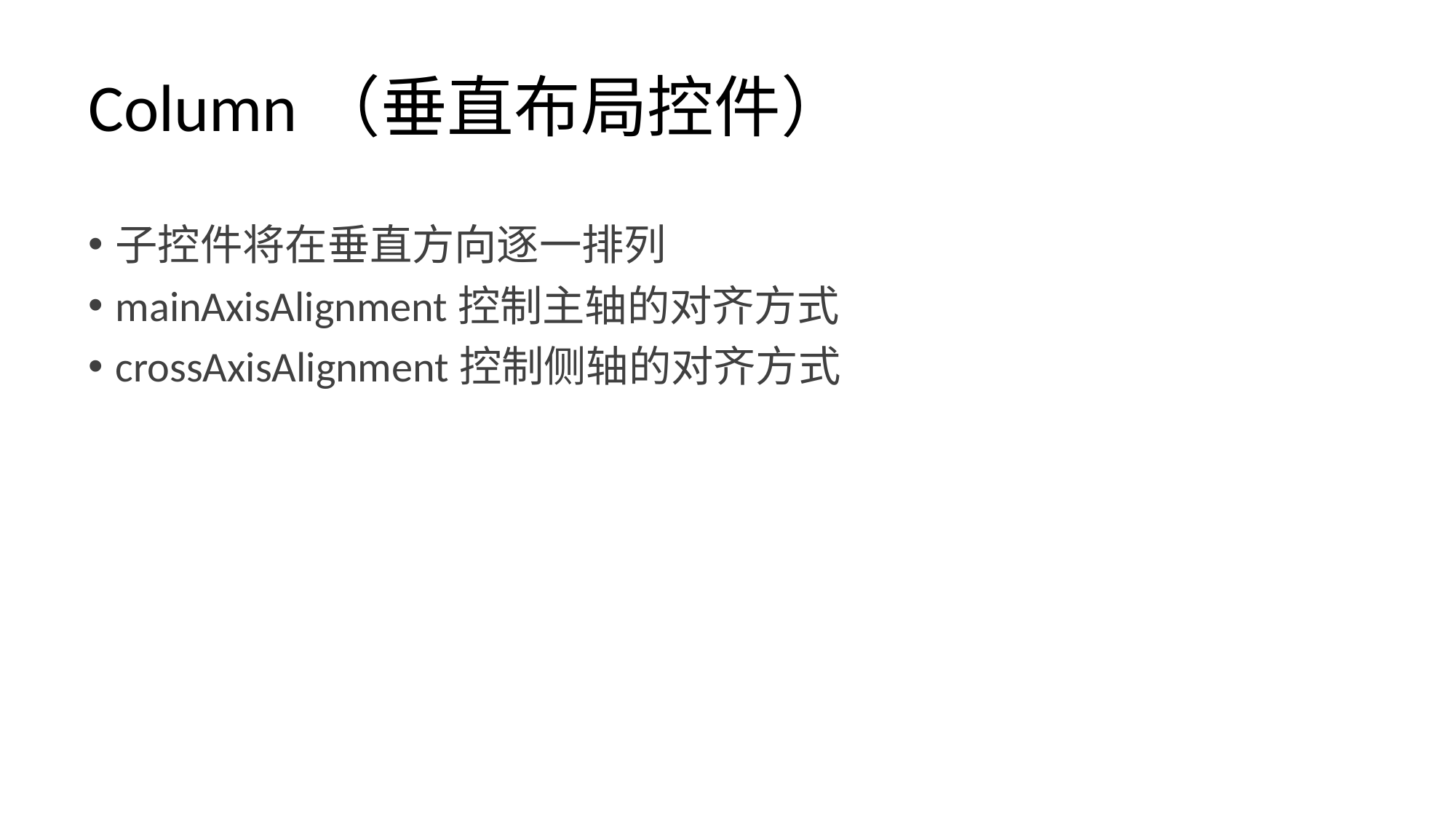

# Column（垂直布局控件）
子控件将在垂直方向逐一排列
mainAxisAlignment控制主轴的对齐方式
crossAxisAlignment控制侧轴的对齐方式